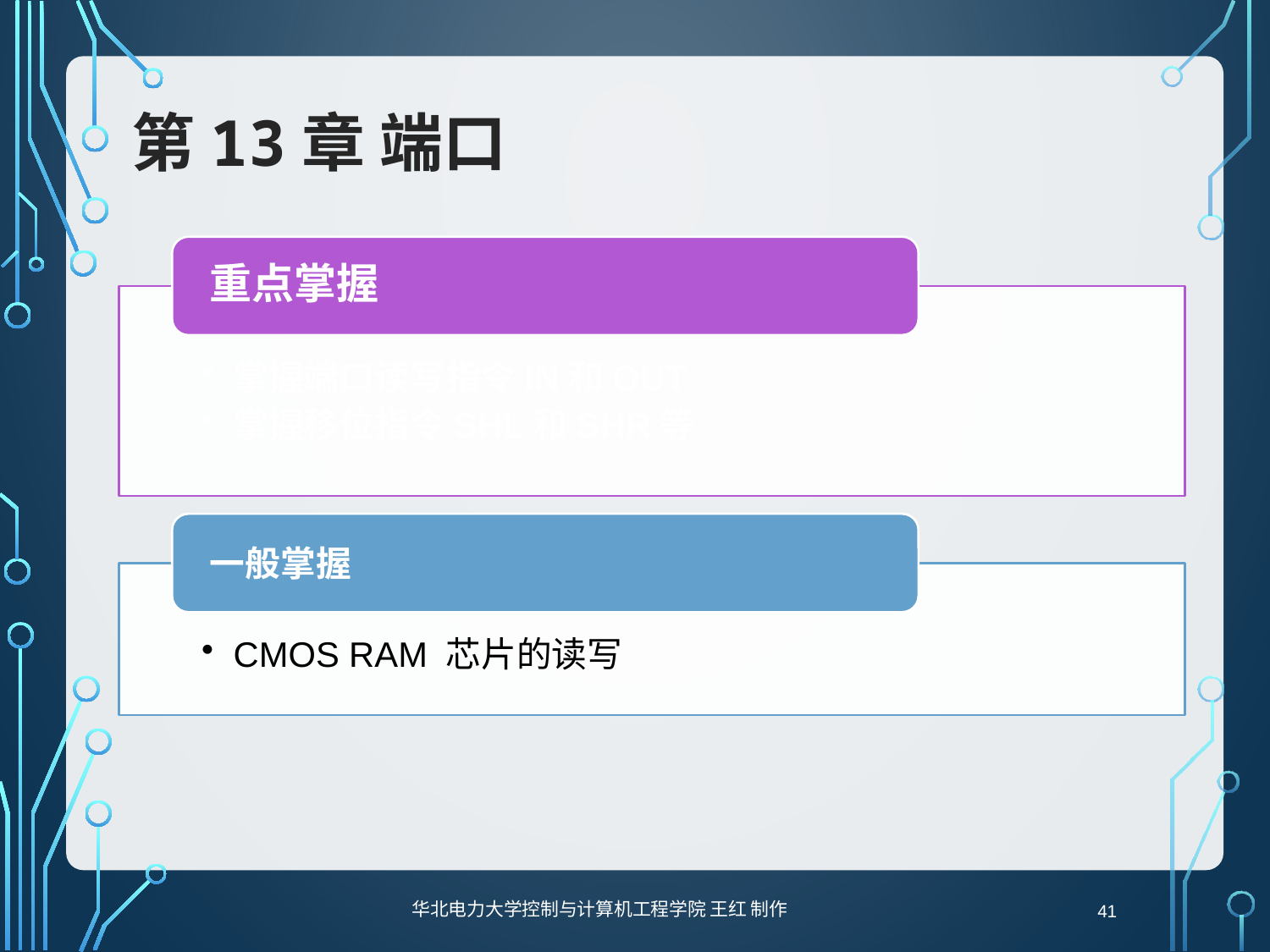

# 第13章 端口
掌握端口读写指令IN和OUT
掌握移位指令SHL和SHR等
重点掌握
CMOS RAM 芯片的读写
一般掌握
41
华北电力大学控制与计算机工程学院 王红 制作